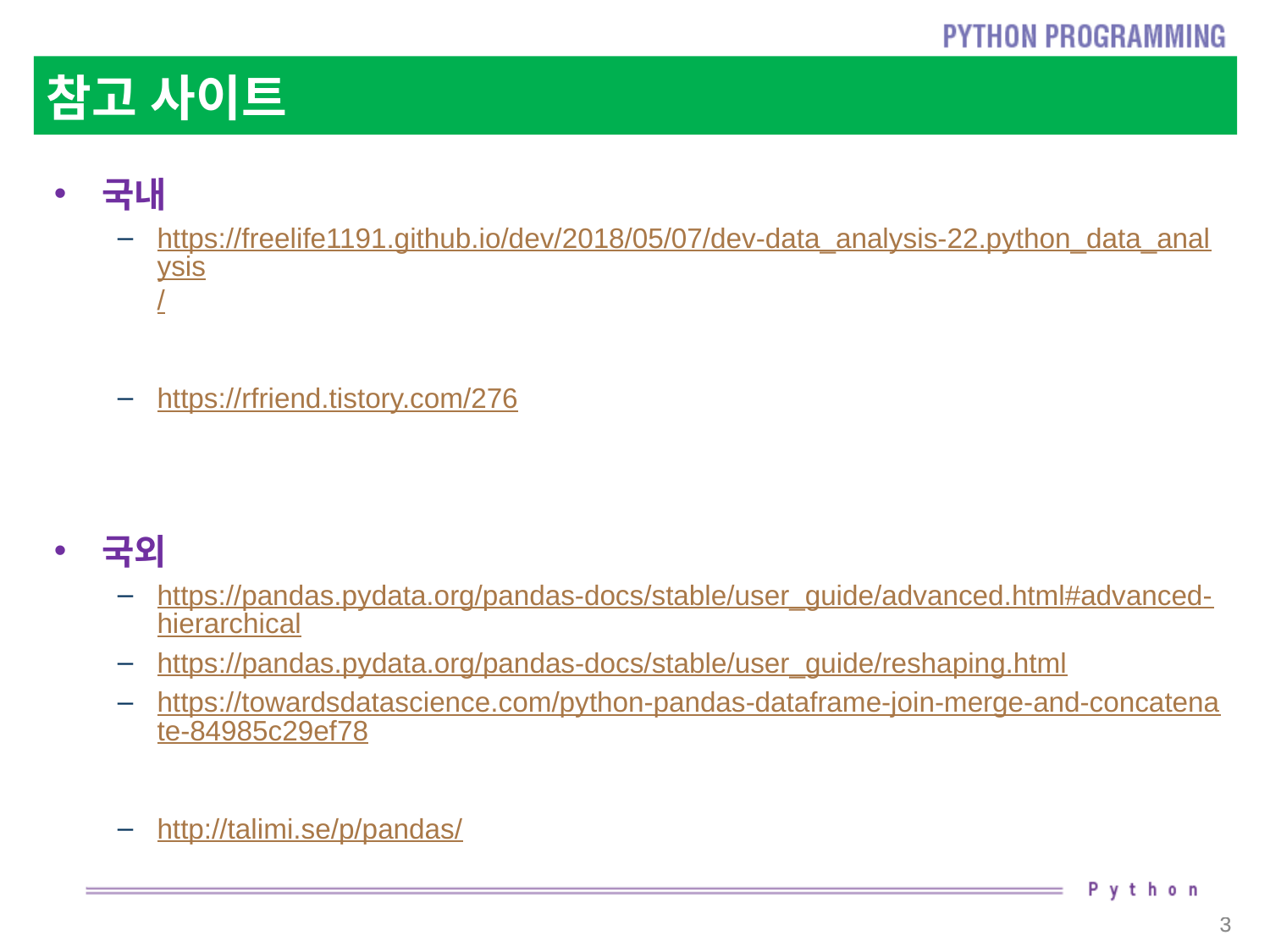

# 참고 사이트
국내
https://freelife1191.github.io/dev/2018/05/07/dev-data_analysis-22.python_data_analysis/

https://rfriend.tistory.com/276

국외
https://pandas.pydata.org/pandas-docs/stable/user_guide/advanced.html#advanced-hierarchical
https://pandas.pydata.org/pandas-docs/stable/user_guide/reshaping.html
https://towardsdatascience.com/python-pandas-dataframe-join-merge-and-concatenate-84985c29ef78

http://talimi.se/p/pandas/

3